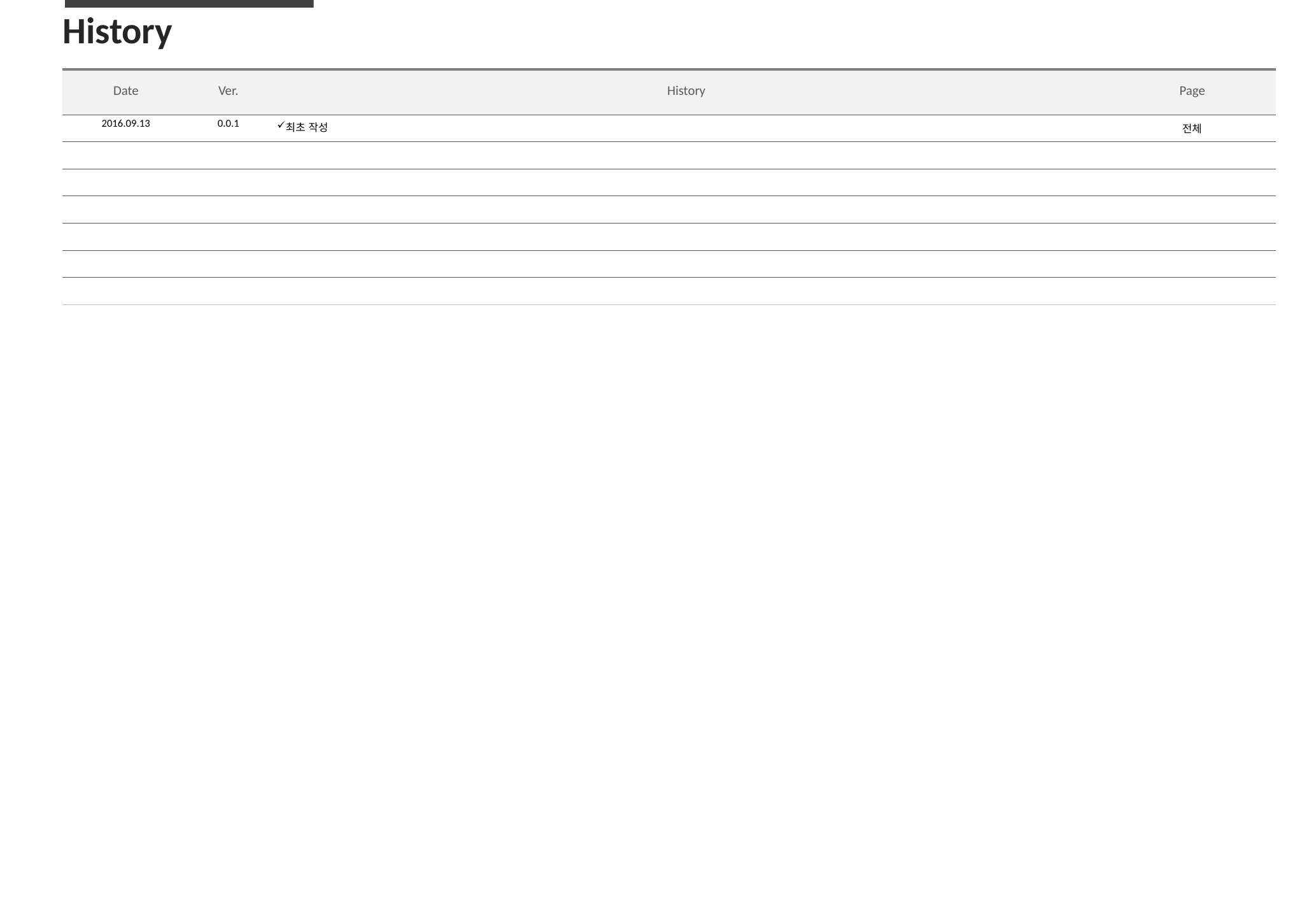

# History
| Date | Ver. | History | Page |
| --- | --- | --- | --- |
| 2016.09.13 | 0.0.1 | 최초 작성 | 전체 |
|  |  |  |  |
|  |  |  |  |
|  |  |  |  |
|  |  |  |  |
|  |  |  |  |
|  |  |  |  |